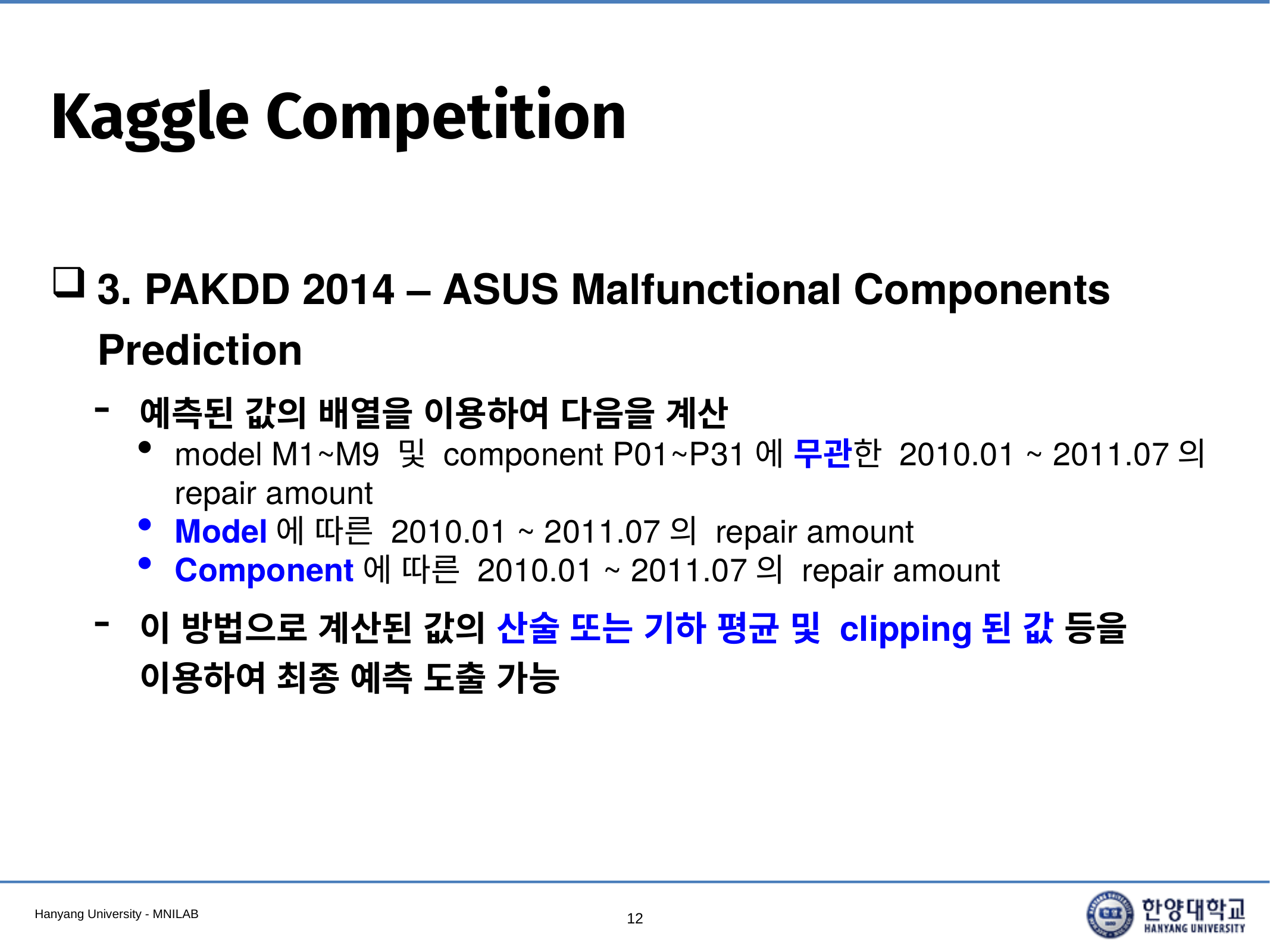

# Kaggle Competition
3. PAKDD 2014 – ASUS Malfunctional Components Prediction
예측된 값의 배열을 이용하여 다음을 계산
model M1~M9 및 component P01~P31에 무관한 2010.01 ~ 2011.07의 repair amount
Model에 따른 2010.01 ~ 2011.07의 repair amount
Component에 따른 2010.01 ~ 2011.07의 repair amount
이 방법으로 계산된 값의 산술 또는 기하 평균 및 clipping된 값 등을 이용하여 최종 예측 도출 가능
12